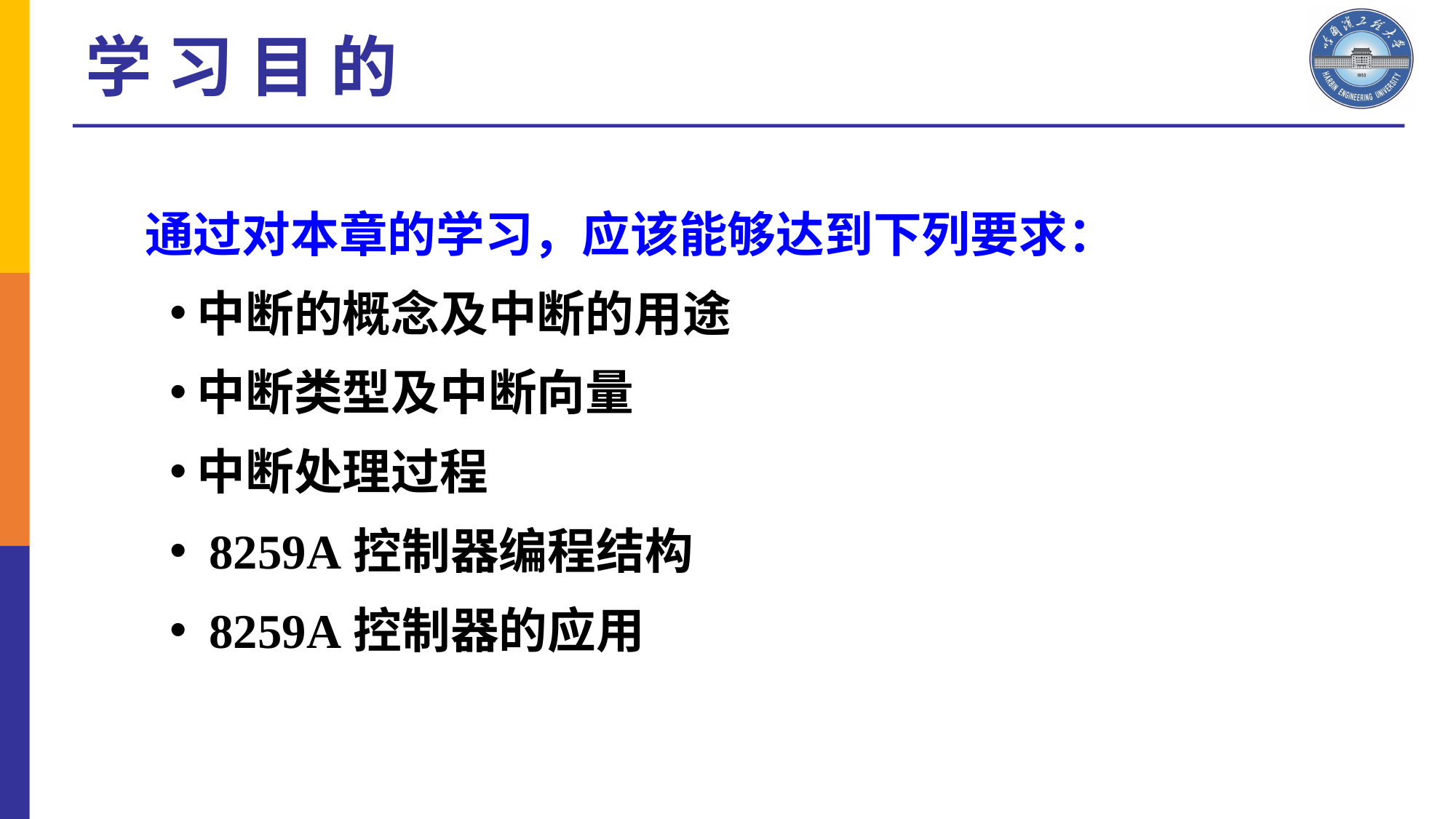

# 学 习 目 的
  通过对本章的学习，应该能够达到下列要求：
中断的概念及中断的用途
中断类型及中断向量
中断处理过程
 8259A控制器编程结构
 8259A控制器的应用